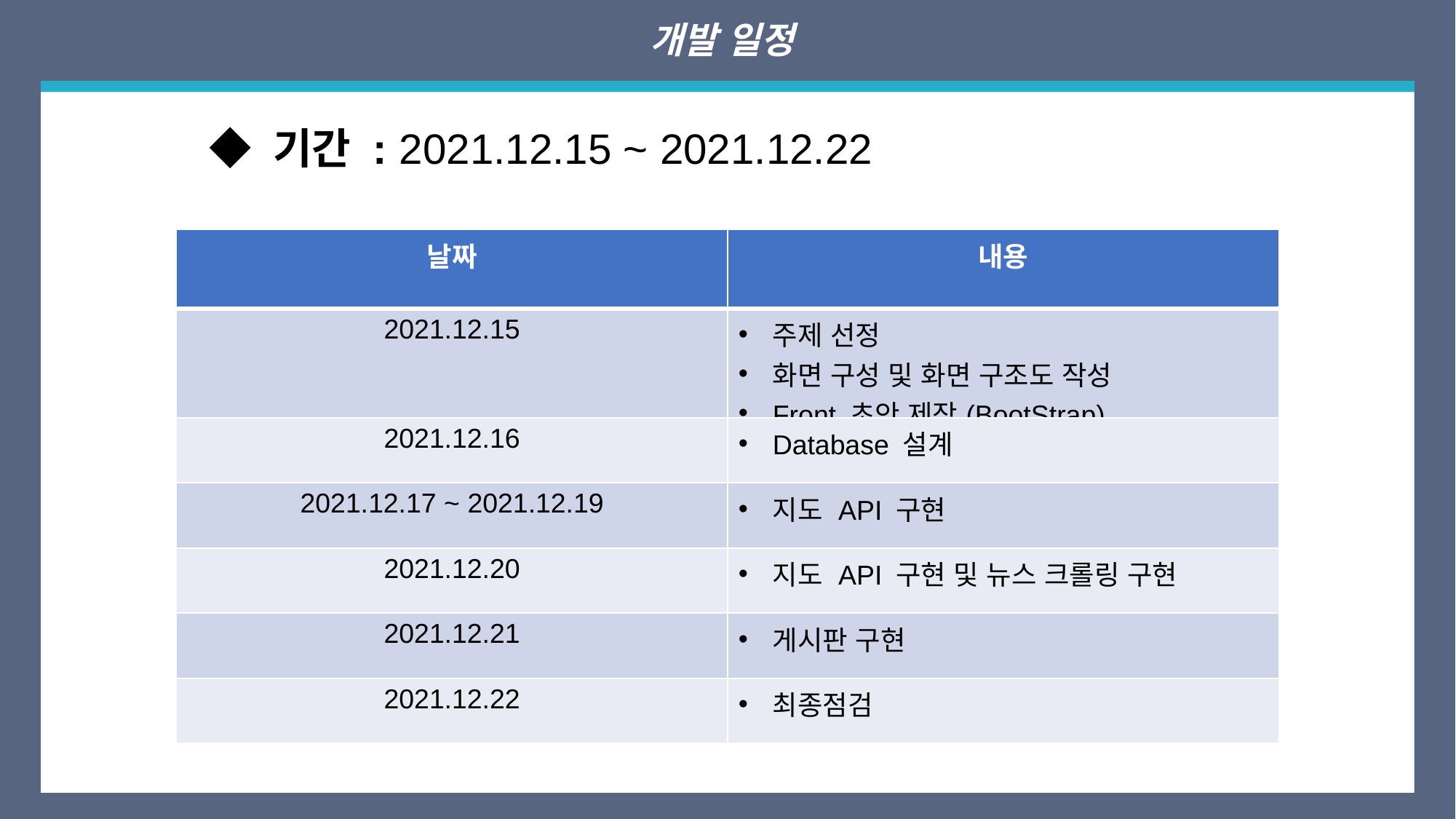

개발 일정

◆ 기간 : 2021.12.15 ~ 2021.12.22

| 날짜 | 내용 |
| --- | --- |
| 2021.12.15 | 주제 선정 화면 구성 및 화면 구조도 작성 Front 초안 제작(BootStrap) |
| 2021.12.16 | Database 설계 |
| 2021.12.17 ~ 2021.12.19 | 지도 API 구현 |
| 2021.12.20 | 지도 API 구현 및 뉴스 크롤링 구현 |
| 2021.12.21 | 게시판 구현 |
| 2021.12.22 | 최종점검 |